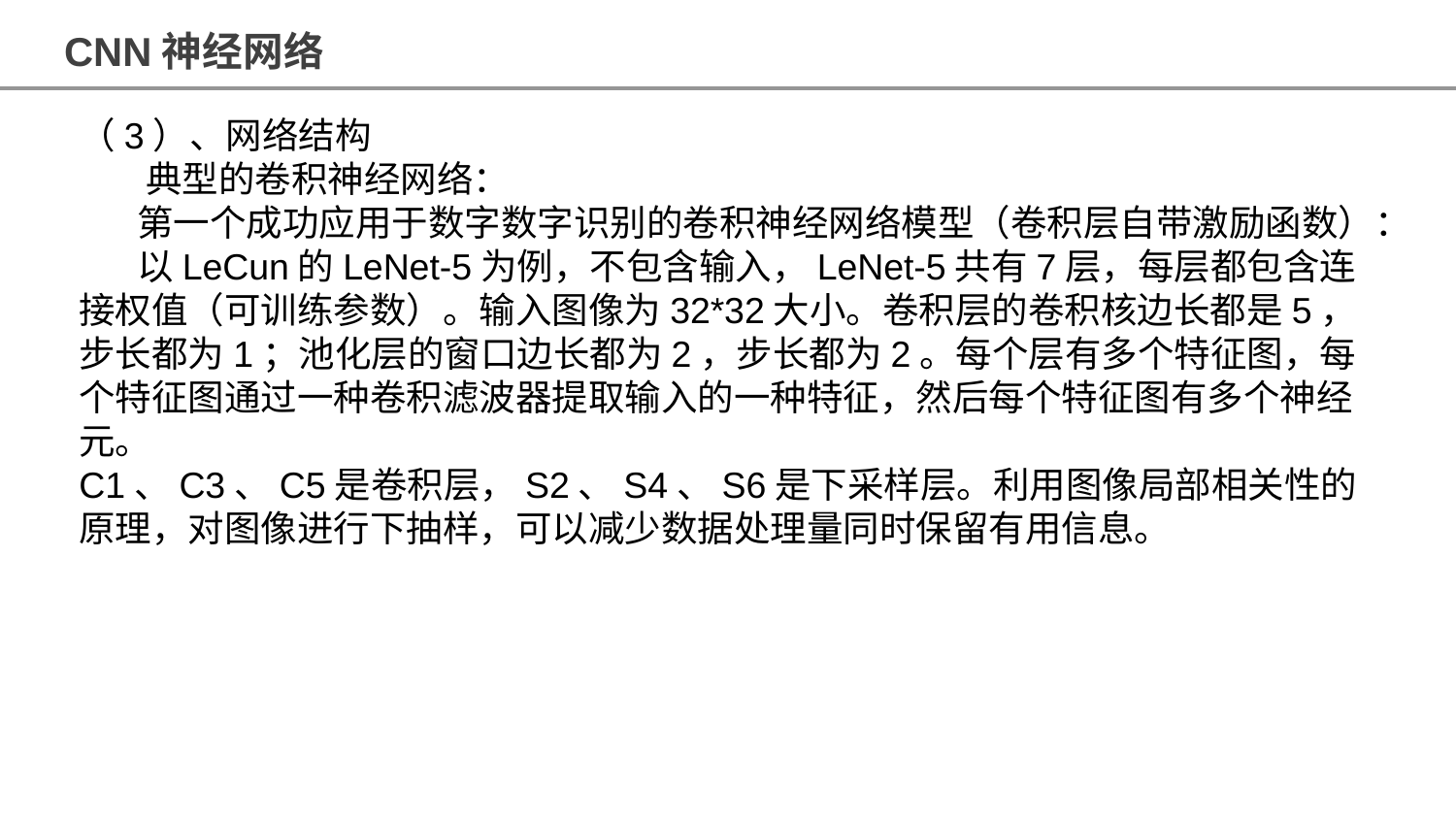

CNN神经网络
（3）、网络结构
       典型的卷积神经网络：
      第一个成功应用于数字数字识别的卷积神经网络模型（卷积层自带激励函数）：
      以LeCun的LeNet-5为例，不包含输入，LeNet-5共有7层，每层都包含连接权值（可训练参数）。输入图像为32*32大小。卷积层的卷积核边长都是5，步长都为1；池化层的窗口边长都为2，步长都为2。每个层有多个特征图，每个特征图通过一种卷积滤波器提取输入的一种特征，然后每个特征图有多个神经元。
C1、C3、C5是卷积层，S2、S4、S6是下采样层。利用图像局部相关性的原理，对图像进行下抽样，可以减少数据处理量同时保留有用信息。